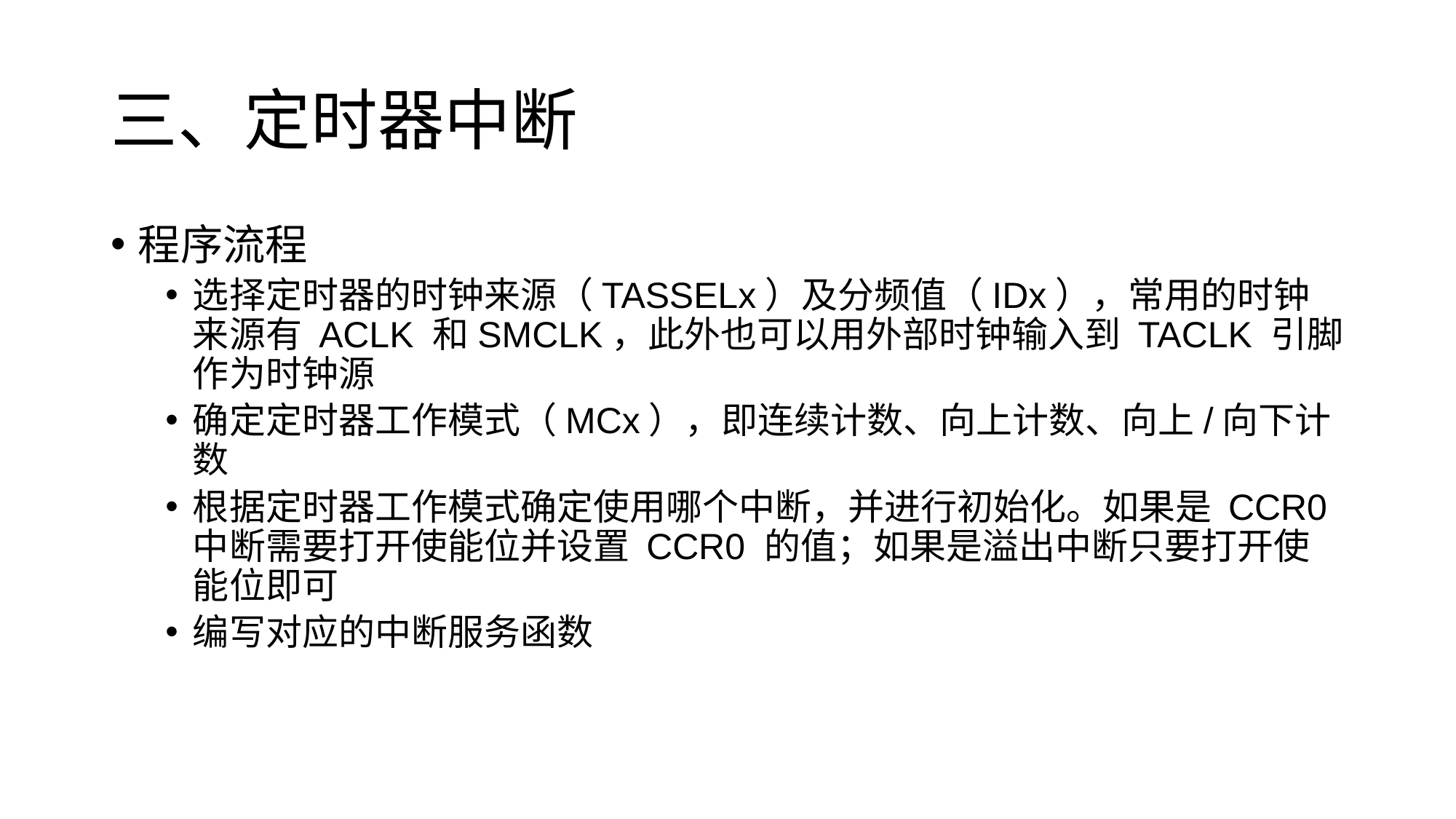

# 三、定时器中断
程序流程
选择定时器的时钟来源（TASSELx）及分频值（IDx），常用的时钟来源有 ACLK 和SMCLK，此外也可以用外部时钟输入到 TACLK 引脚作为时钟源
确定定时器工作模式（MCx），即连续计数、向上计数、向上/向下计数
根据定时器工作模式确定使用哪个中断，并进行初始化。如果是 CCR0 中断需要打开使能位并设置 CCR0 的值；如果是溢出中断只要打开使能位即可
编写对应的中断服务函数